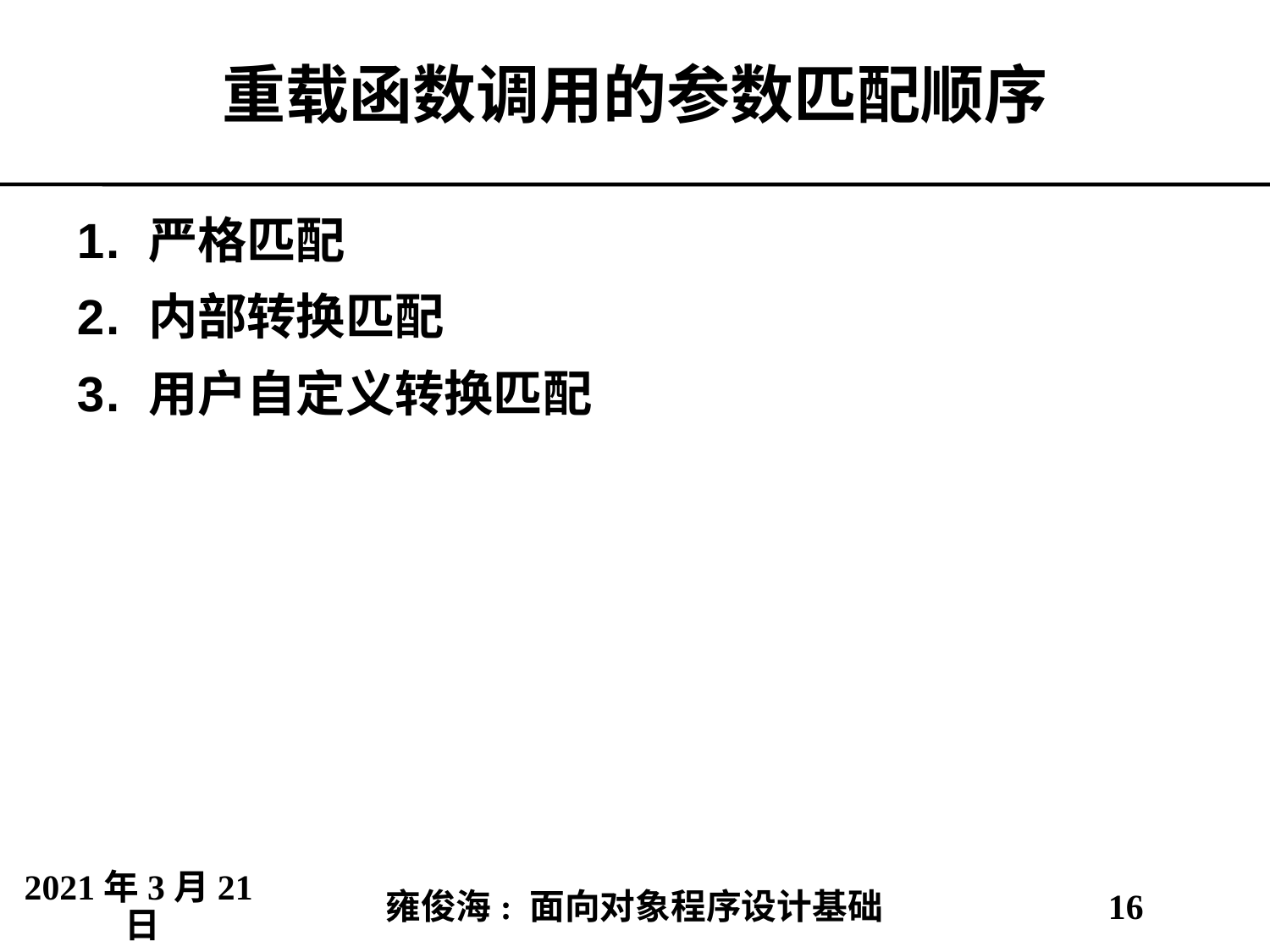

# 重载函数调用的参数匹配顺序

严格匹配
内部转换匹配
用户自定义转换匹配
2021年3月21日
雍俊海: 面向对象程序设计基础
16